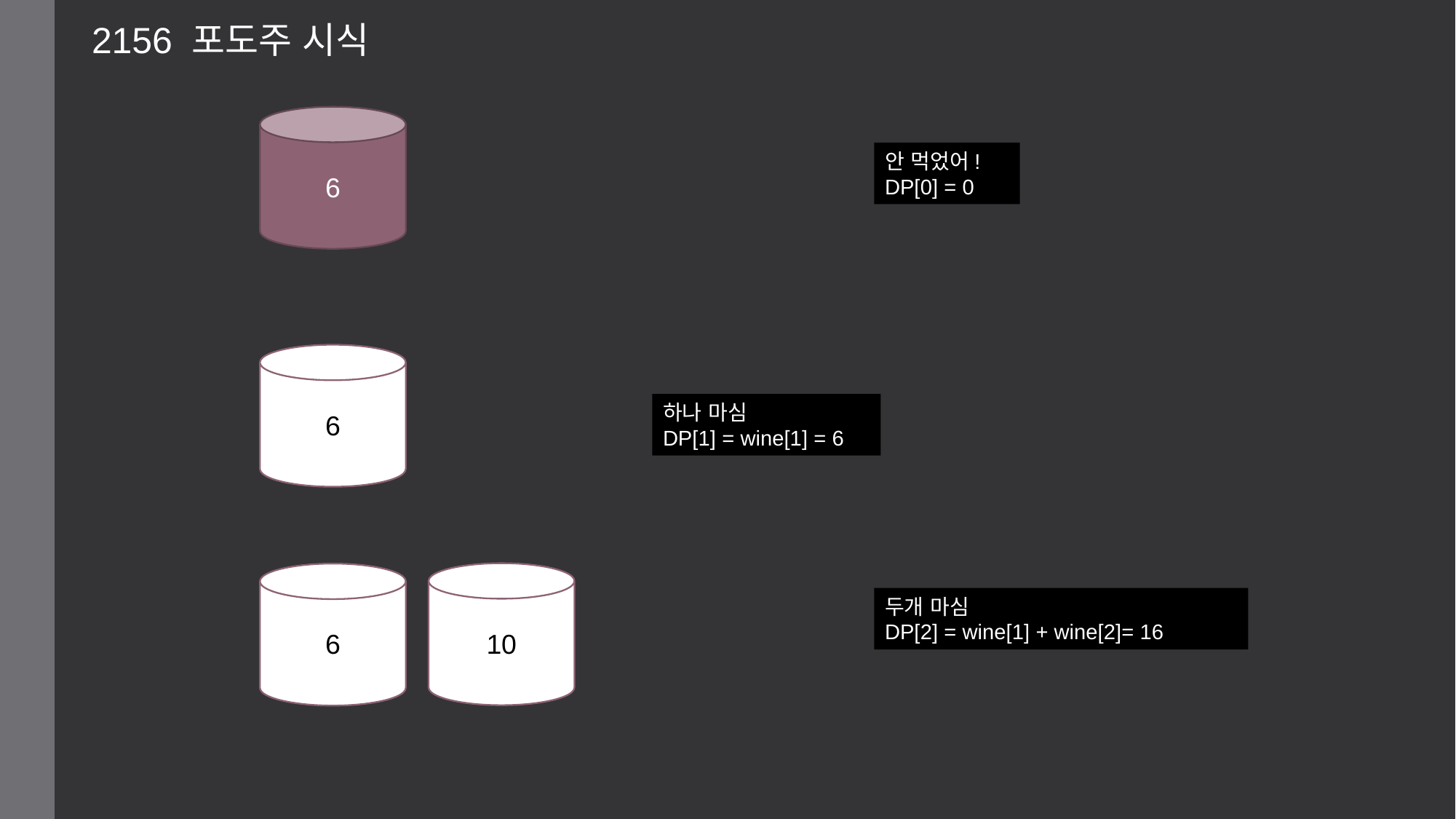

2156 포도주 시식
6
안 먹었어!
DP[0] = 0
6
하나 마심
DP[1] = wine[1] = 6
10
6
두개 마심
DP[2] = wine[1] + wine[2]= 16